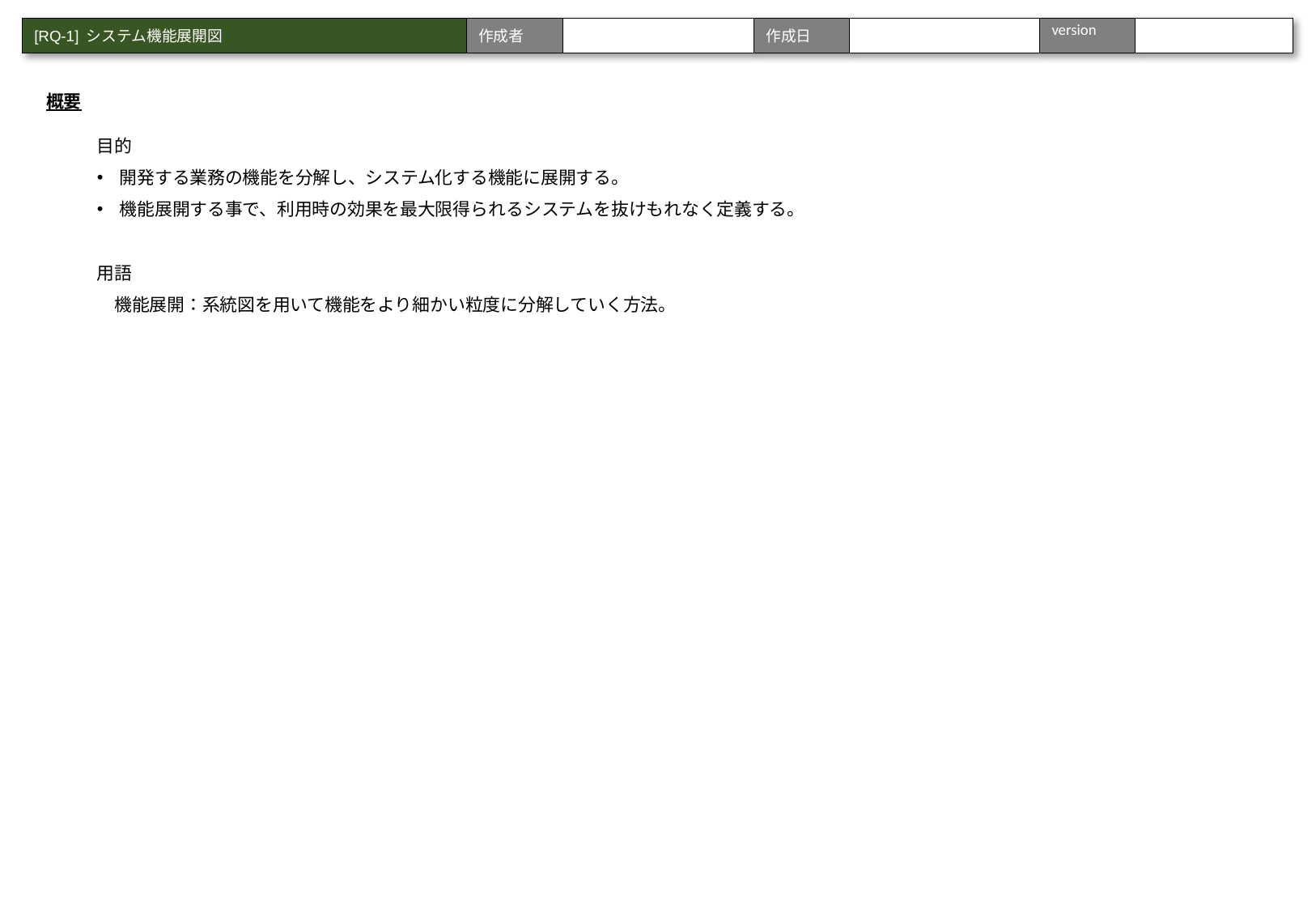

| [RQ-1] システム機能展開図 | 作成者 |  | 作成日 |  | version |  |
| --- | --- | --- | --- | --- | --- | --- |
概要
目的
開発する業務の機能を分解し、システム化する機能に展開する。
機能展開する事で、利用時の効果を最大限得られるシステムを抜けもれなく定義する。

用語
　機能展開：系統図を用いて機能をより細かい粒度に分解していく方法。